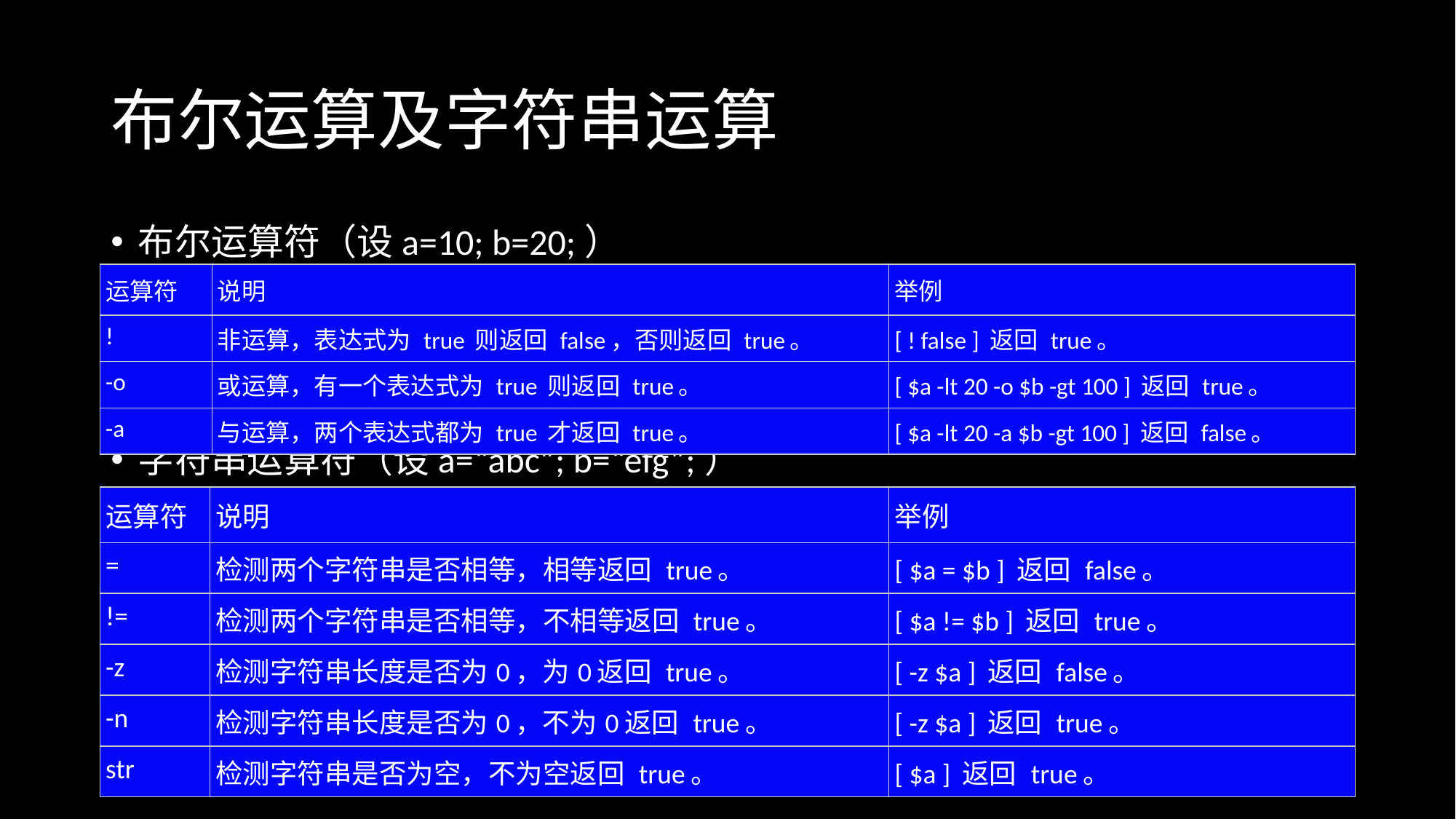

# 布尔运算及字符串运算
布尔运算符（设a=10; b=20;）

字符串运算符（设a=“abc”; b=“efg”;）
| 运算符 | 说明 | 举例 |
| --- | --- | --- |
| ! | 非运算，表达式为 true 则返回 false，否则返回 true。 | [ ! false ] 返回 true。 |
| -o | 或运算，有一个表达式为 true 则返回 true。 | [ $a -lt 20 -o $b -gt 100 ] 返回 true。 |
| -a | 与运算，两个表达式都为 true 才返回 true。 | [ $a -lt 20 -a $b -gt 100 ] 返回 false。 |
| 运算符 | 说明 | 举例 |
| --- | --- | --- |
| = | 检测两个字符串是否相等，相等返回 true。 | [ $a = $b ] 返回 false。 |
| != | 检测两个字符串是否相等，不相等返回 true。 | [ $a != $b ] 返回 true。 |
| -z | 检测字符串长度是否为0，为0返回 true。 | [ -z $a ] 返回 false。 |
| -n | 检测字符串长度是否为0，不为0返回 true。 | [ -z $a ] 返回 true。 |
| str | 检测字符串是否为空，不为空返回 true。 | [ $a ] 返回 true。 |